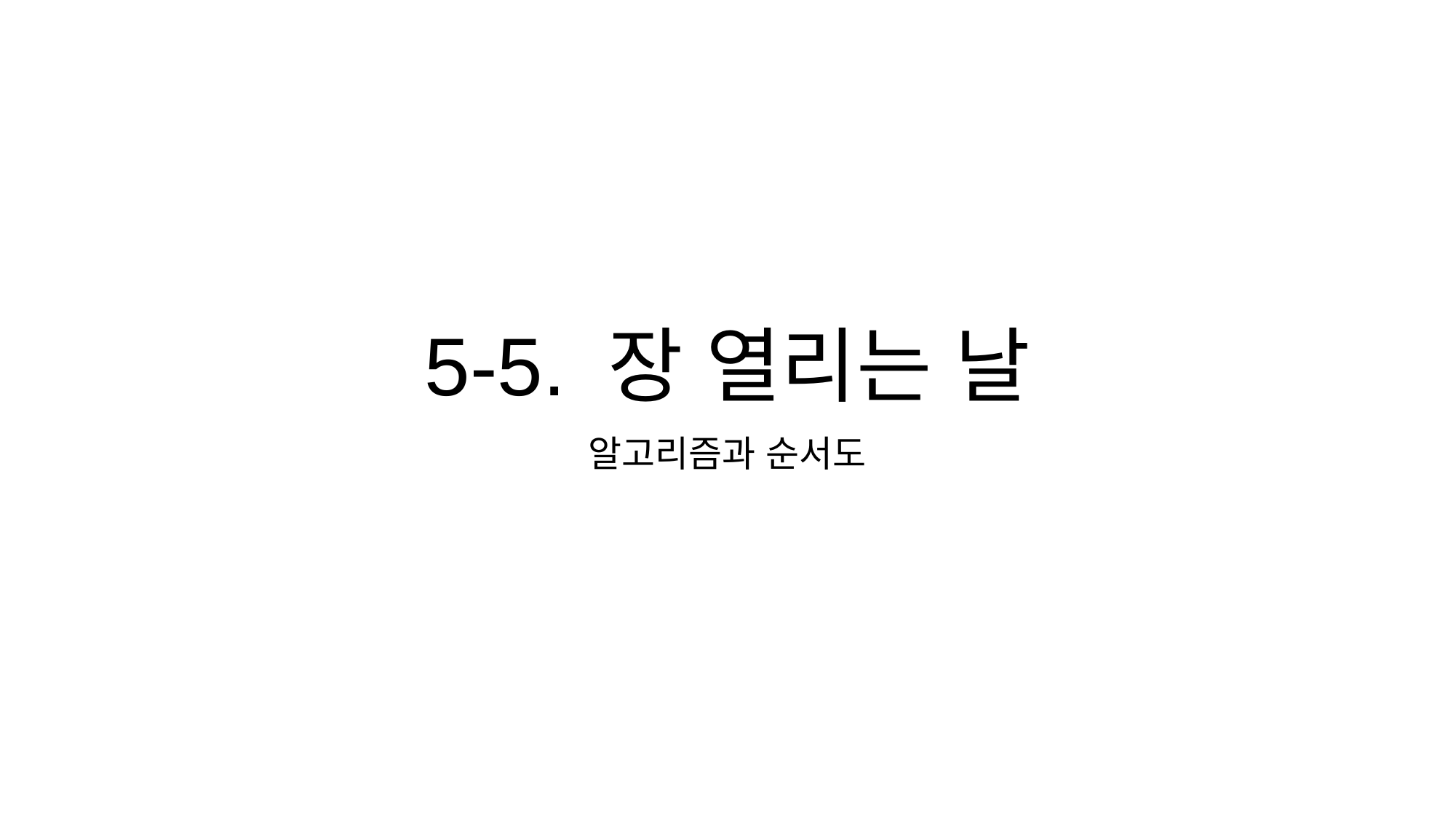

# 5-5. 장 열리는 날
알고리즘과 순서도